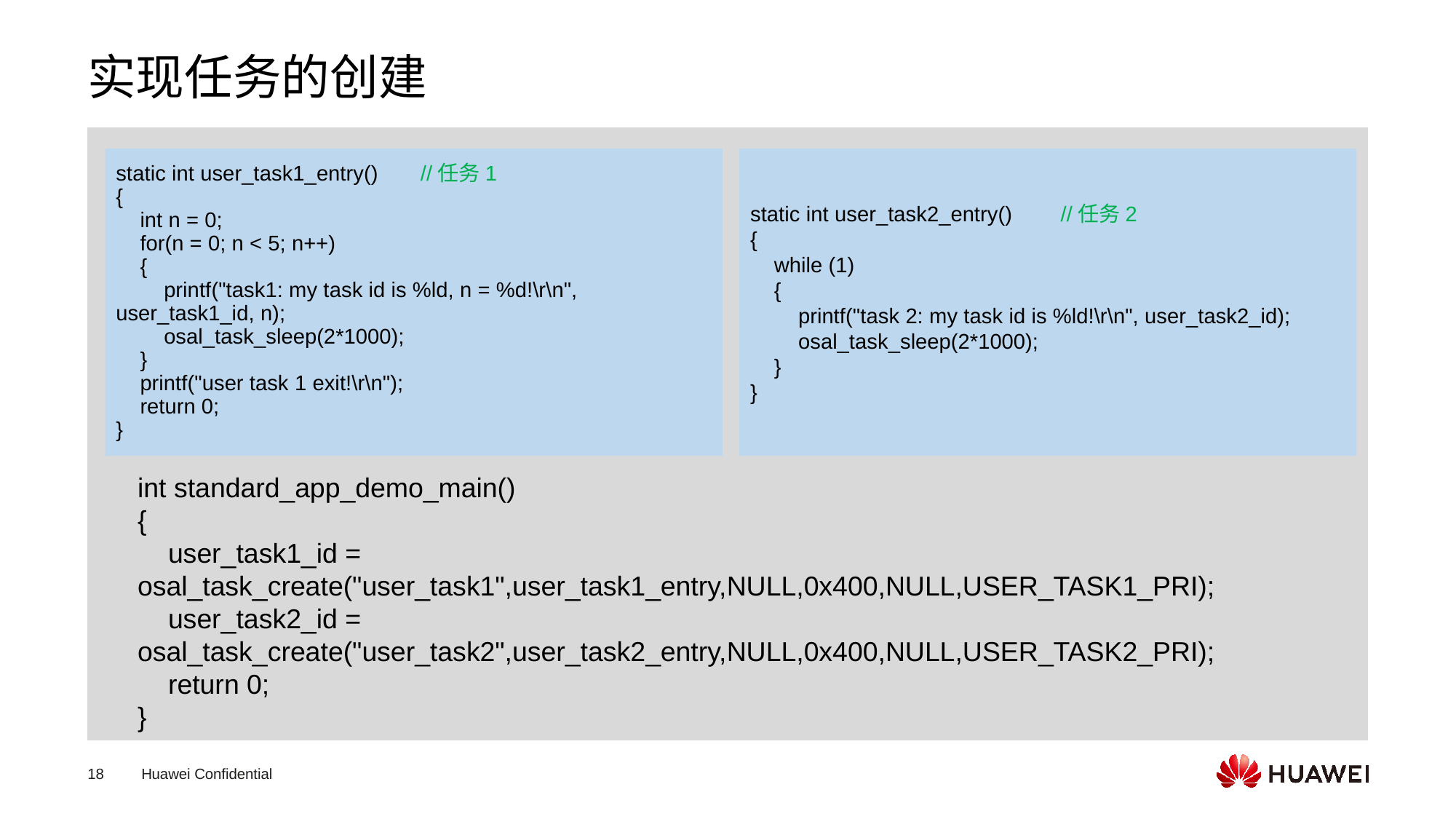

# 实现任务的创建

static int user_task1_entry()       //任务1
{
    int n = 0;
    for(n = 0; n < 5; n++)
    {
        printf("task1: my task id is %ld, n = %d!\r\n", user_task1_id, n);
        osal_task_sleep(2*1000);
    }
    printf("user task 1 exit!\r\n");
    return 0;
}
static int user_task2_entry()        //任务2
{
    while (1)
    {
        printf("task 2: my task id is %ld!\r\n", user_task2_id);
        osal_task_sleep(2*1000);
    }
}
int standard_app_demo_main()
{
    user_task1_id = osal_task_create("user_task1",user_task1_entry,NULL,0x400,NULL,USER_TASK1_PRI);
    user_task2_id = osal_task_create("user_task2",user_task2_entry,NULL,0x400,NULL,USER_TASK2_PRI);
    return 0;
}